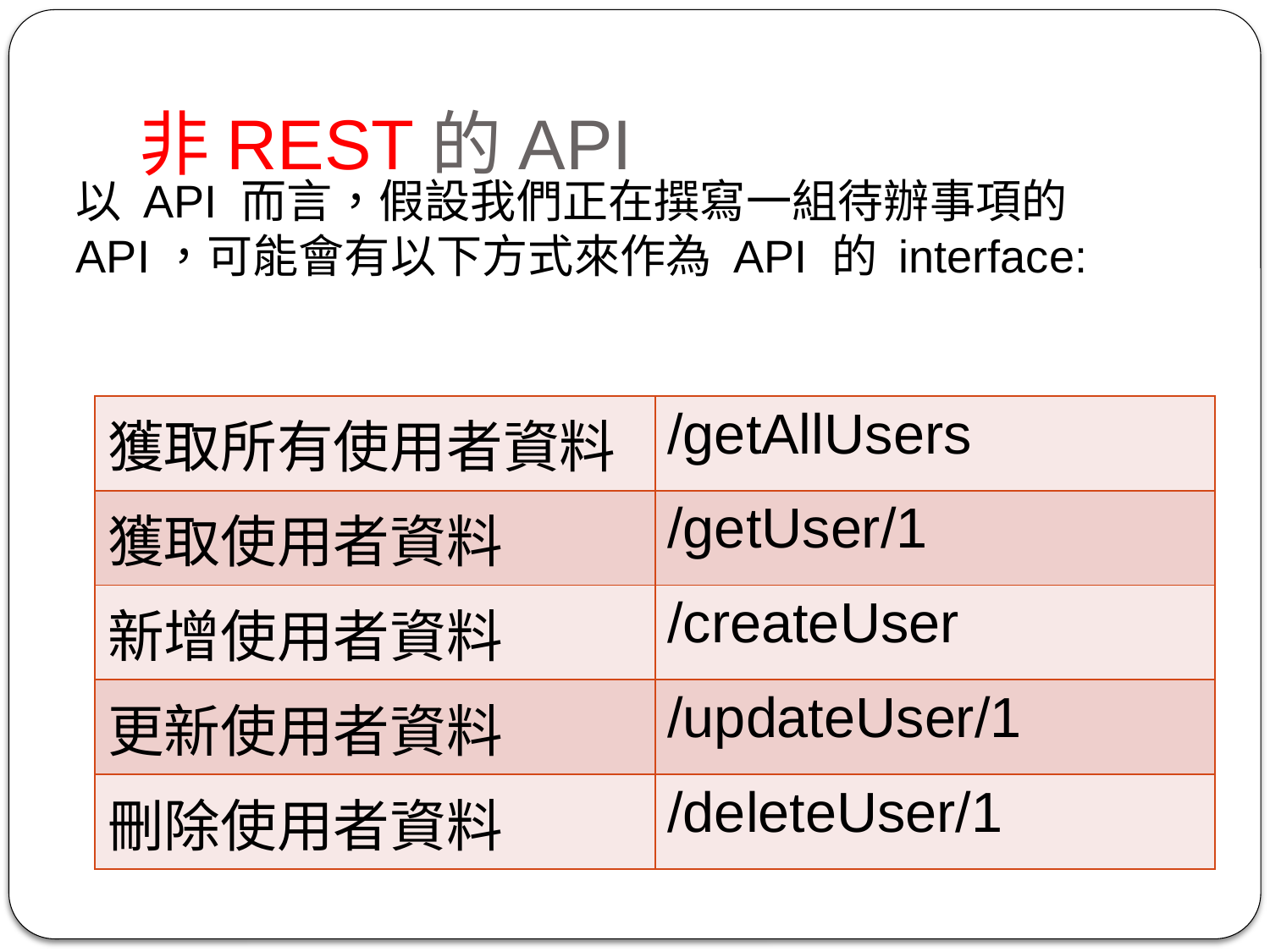

# 非REST的API
以 API 而言，假設我們正在撰寫一組待辦事項的 API，可能會有以下方式來作為 API 的 interface:
| 獲取所有使用者資料 | /getAllUsers |
| --- | --- |
| 獲取使用者資料 | /getUser/1 |
| 新增使用者資料 | /createUser |
| 更新使用者資料 | /updateUser/1 |
| 刪除使用者資料 | /deleteUser/1 |